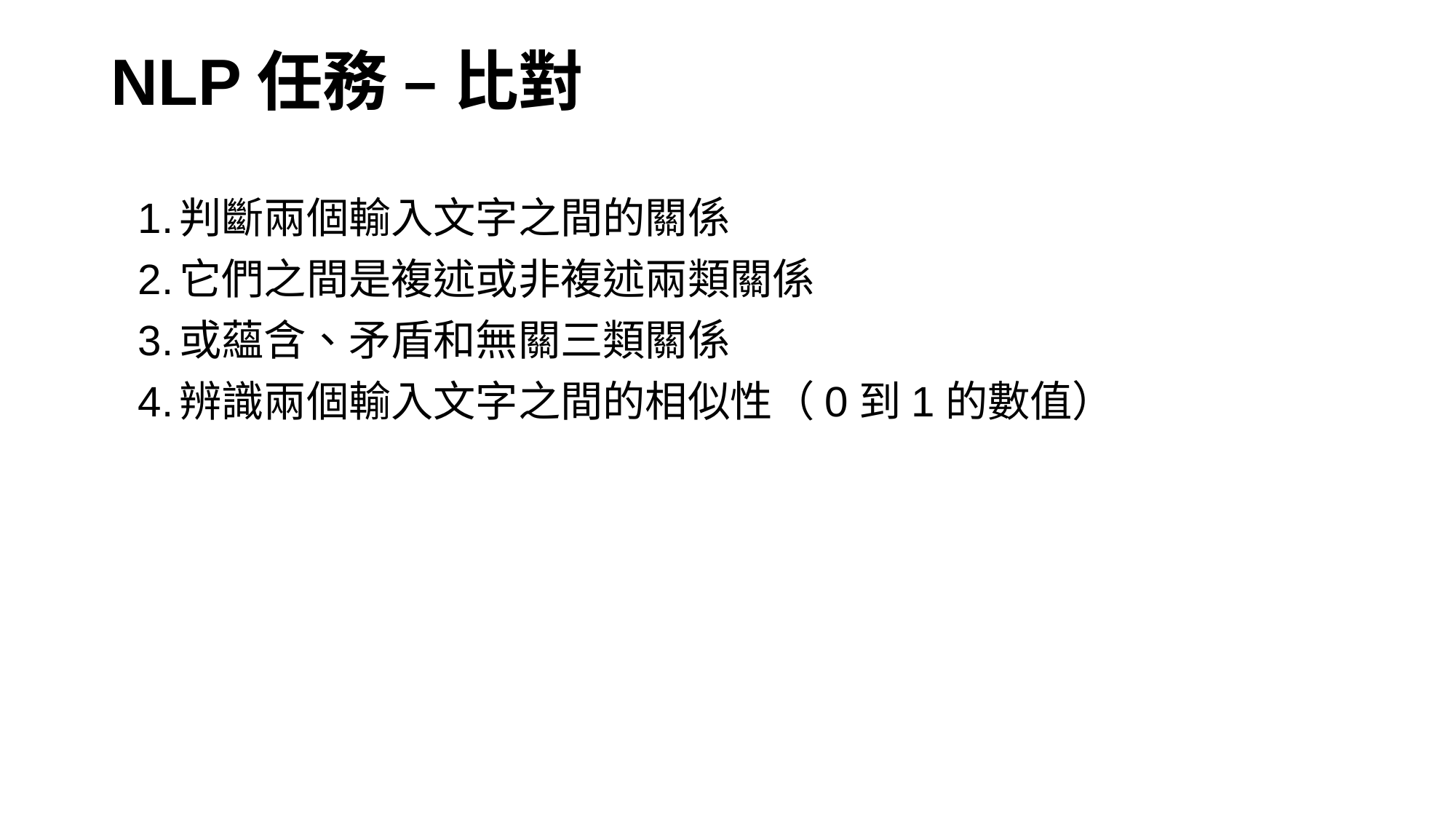

# NLP任務 – 比對
判斷兩個輸入文字之間的關係
它們之間是複述或非複述兩類關係
或蘊含、矛盾和無關三類關係
辨識兩個輸入文字之間的相似性（0到1的數值）